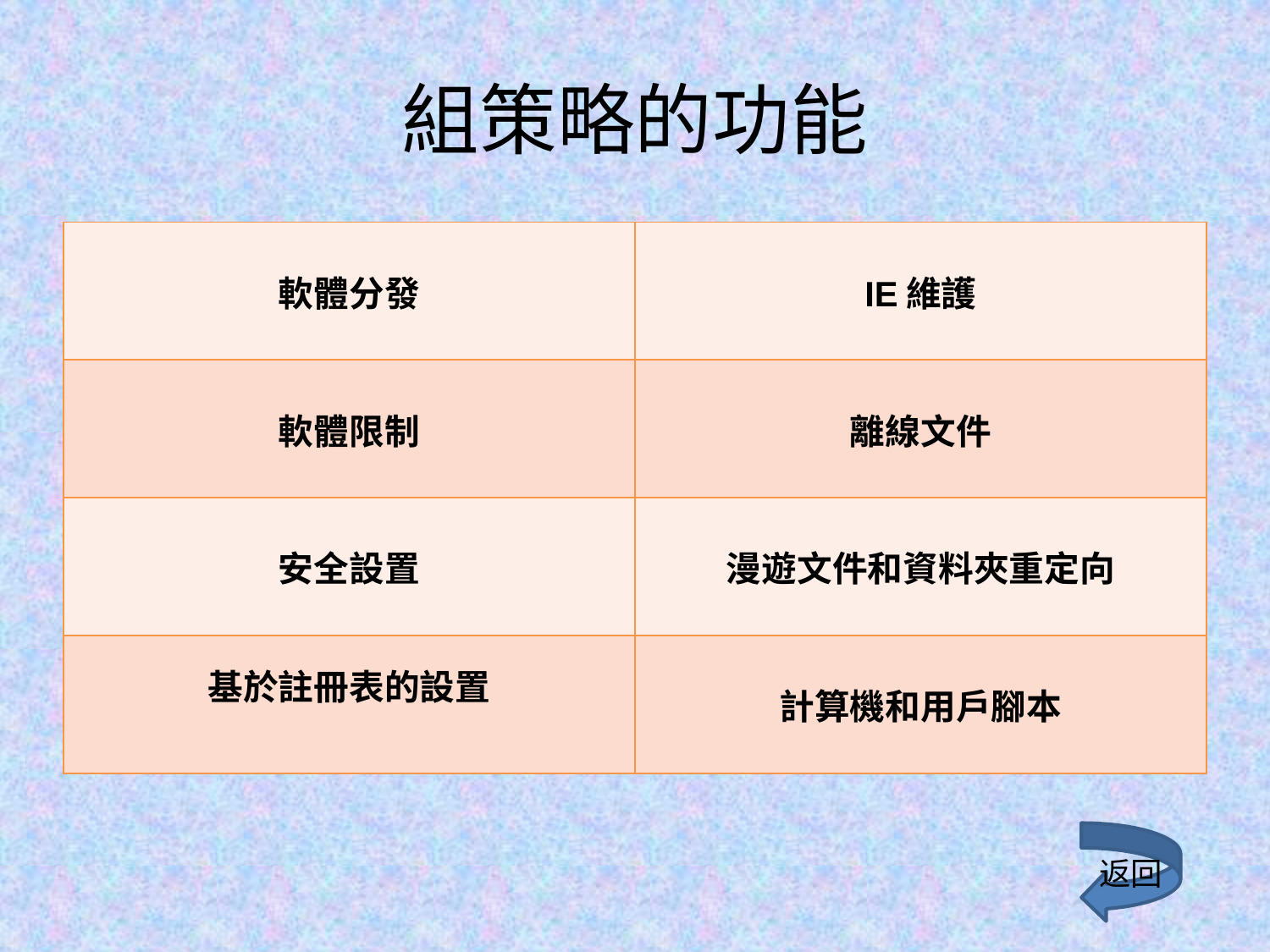

# 組策略的功能
| 軟體分發 | IE維護 |
| --- | --- |
| 軟體限制 | 離線文件 |
| 安全設置 | 漫遊文件和資料夾重定向 |
| 基於註冊表的設置 | 計算機和用戶腳本 |
返回